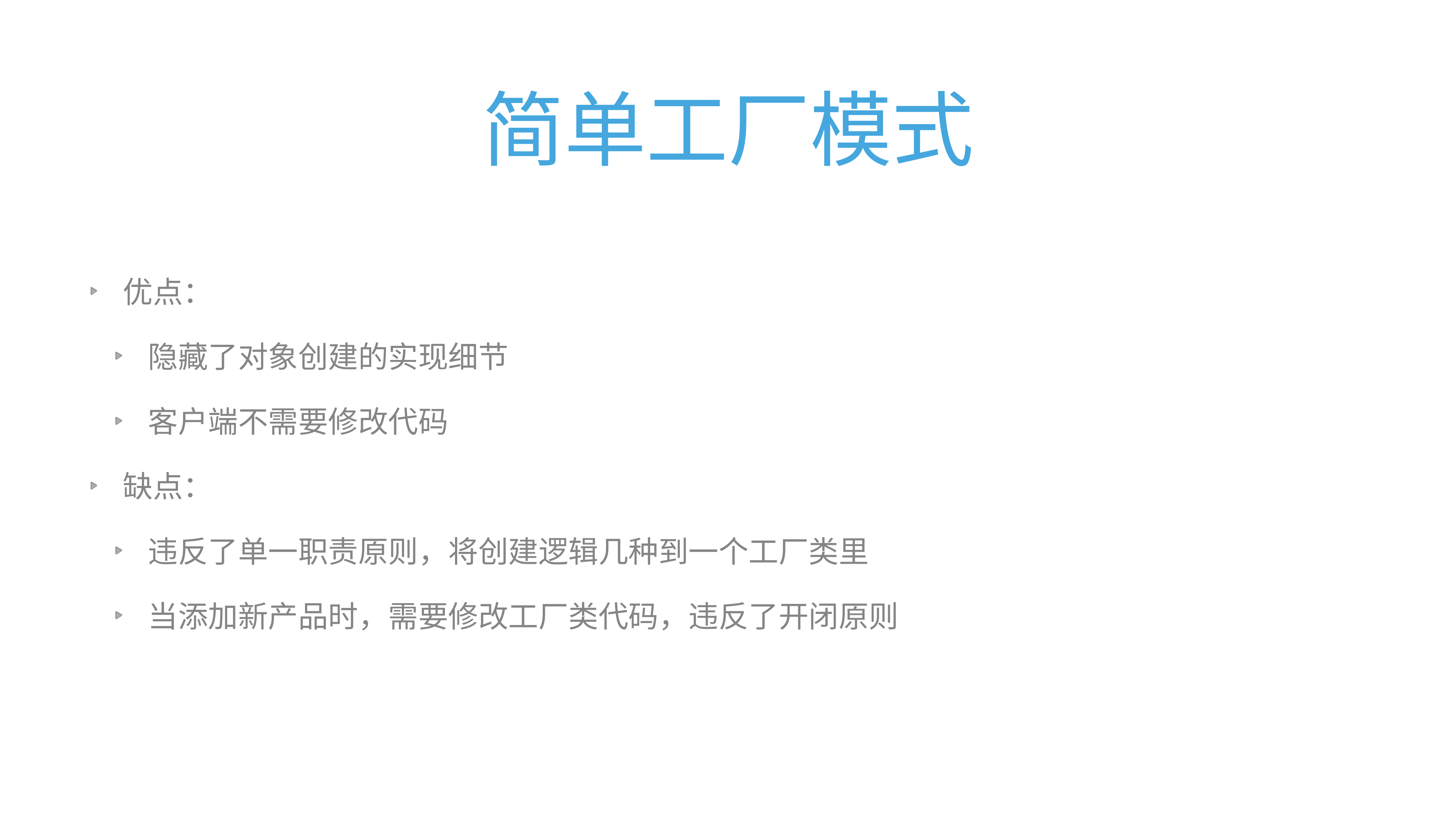

# 简单工厂模式
优点：
隐藏了对象创建的实现细节
客户端不需要修改代码
缺点：
违反了单一职责原则，将创建逻辑几种到一个工厂类里
当添加新产品时，需要修改工厂类代码，违反了开闭原则